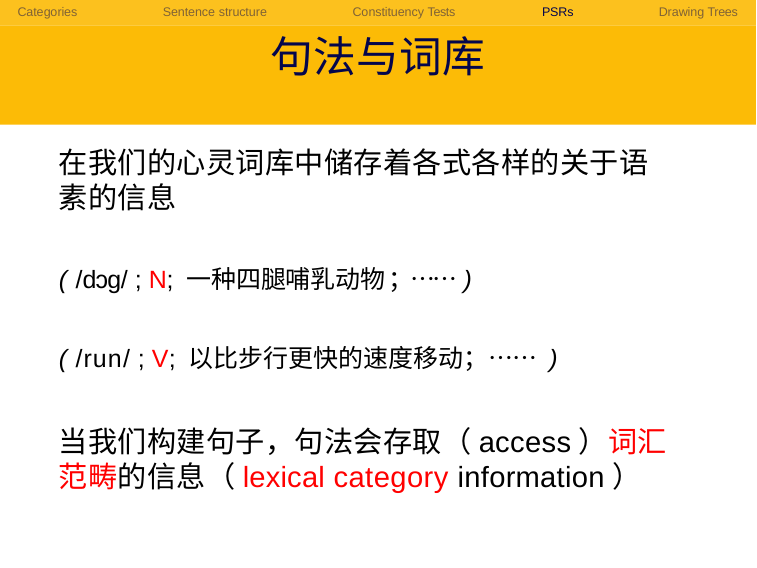

Categories	Sentence structure	Constituency Tests	PSRs	Drawing Trees
# 句法与词库
在我们的心灵词库中储存着各式各样的关于语素的信息

( /dɔg/ ; N; 一种四腿哺乳动物 ；……)

( /run/ ; V; 以比步行更快的速度移动；…… )

当我们构建句子，句法会存取（access）词汇范畴的信息（lexical category information）